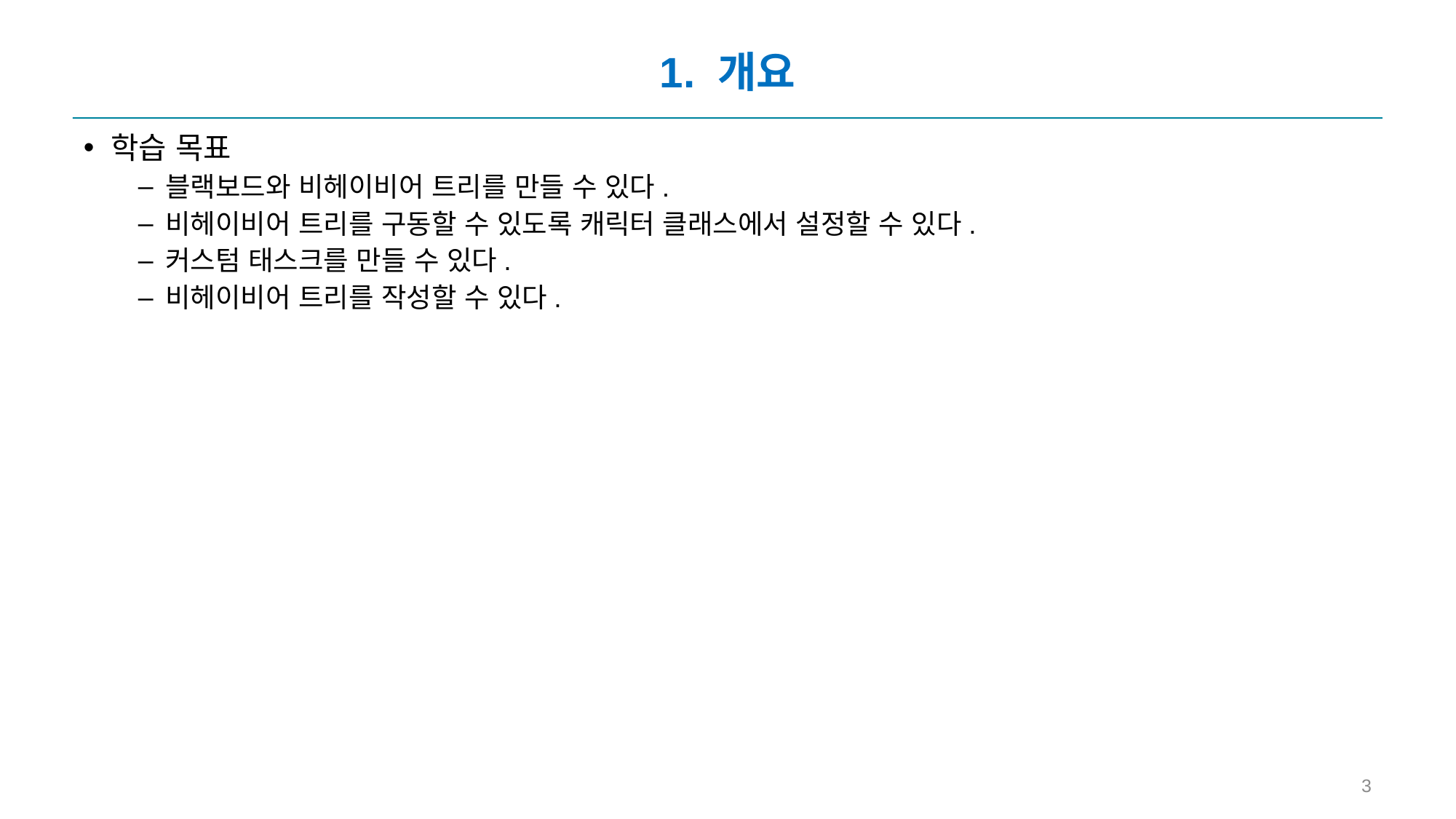

# 1. 개요
학습 목표
블랙보드와 비헤이비어 트리를 만들 수 있다.
비헤이비어 트리를 구동할 수 있도록 캐릭터 클래스에서 설정할 수 있다.
커스텀 태스크를 만들 수 있다.
비헤이비어 트리를 작성할 수 있다.

3